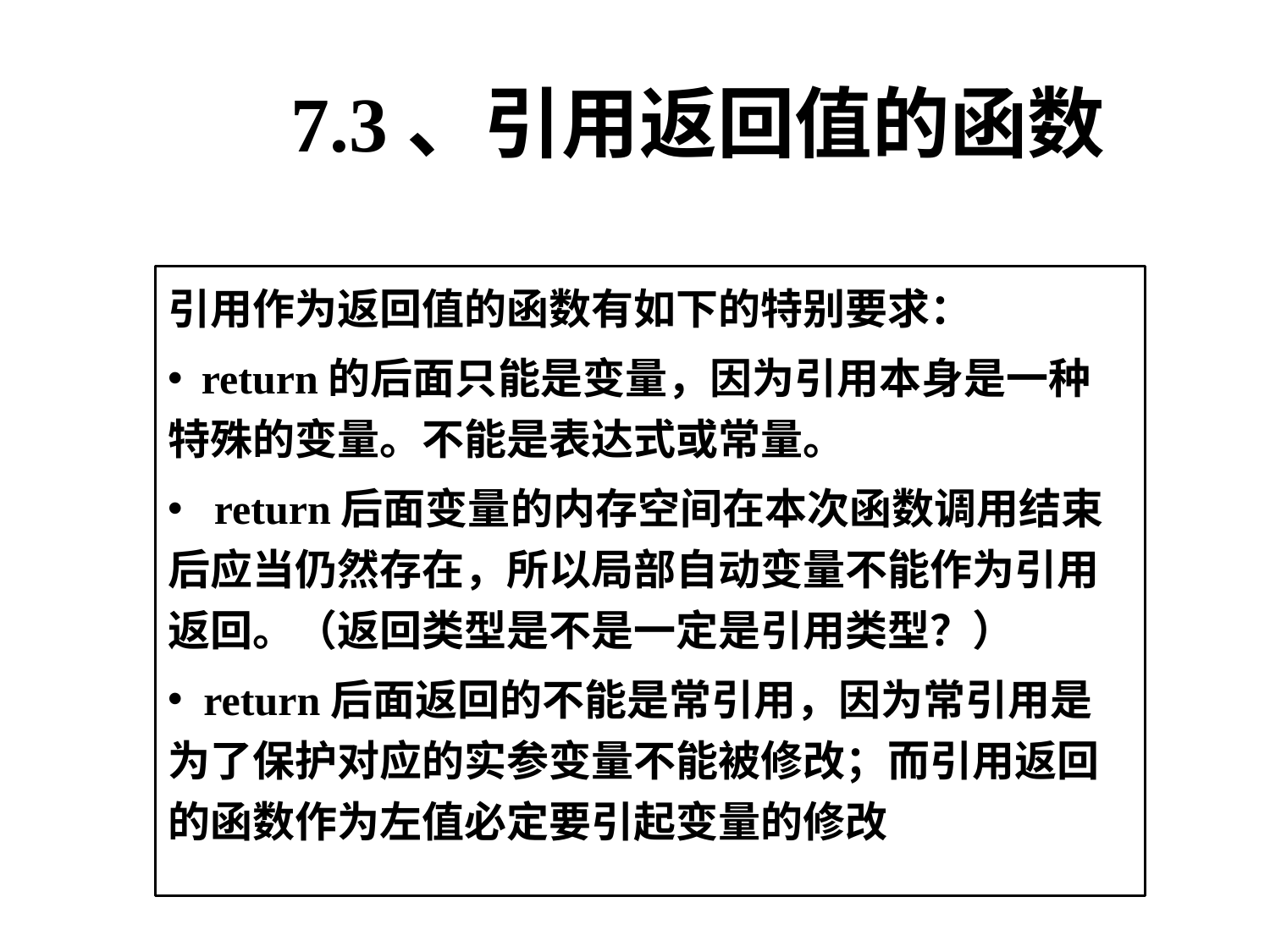

# 7.3、引用返回值的函数
引用作为返回值的函数有如下的特别要求：
  return的后面只能是变量，因为引用本身是一种特殊的变量。不能是表达式或常量。
   return后面变量的内存空间在本次函数调用结束后应当仍然存在，所以局部自动变量不能作为引用返回。（返回类型是不是一定是引用类型？）
  return后面返回的不能是常引用，因为常引用是为了保护对应的实参变量不能被修改；而引用返回的函数作为左值必定要引起变量的修改